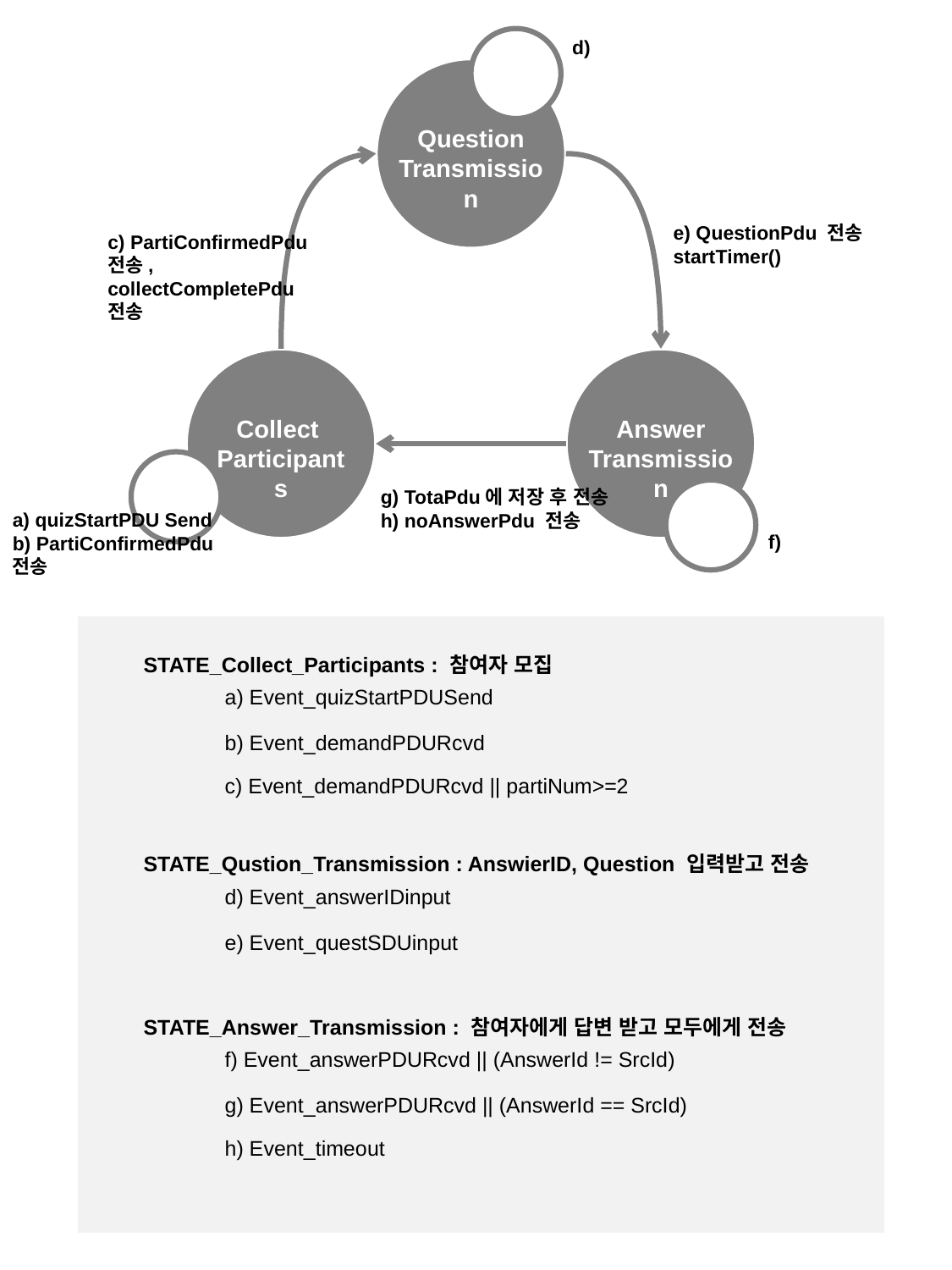

d)

Question
Transmission
e) QuestionPdu 전송
startTimer()
c) PartiConfirmedPdu 전송, collectCompletePdu 전송

Collect
Participants

Answer
Transmission

g) TotaPdu에 저장 후 전송
h) noAnswerPdu 전송

a) quizStartPDU Send
b) PartiConfirmedPdu 전송
f)

STATE_Collect_Participants : 참여자 모집
a) Event_quizStartPDUSend
b) Event_demandPDURcvd
c) Event_demandPDURcvd || partiNum>=2
STATE_Qustion_Transmission : AnswierID, Question 입력받고 전송
d) Event_answerIDinput
e) Event_questSDUinput
STATE_Answer_Transmission : 참여자에게 답변 받고 모두에게 전송
f) Event_answerPDURcvd || (AnswerId != SrcId)
g) Event_answerPDURcvd || (AnswerId == SrcId)
h) Event_timeout